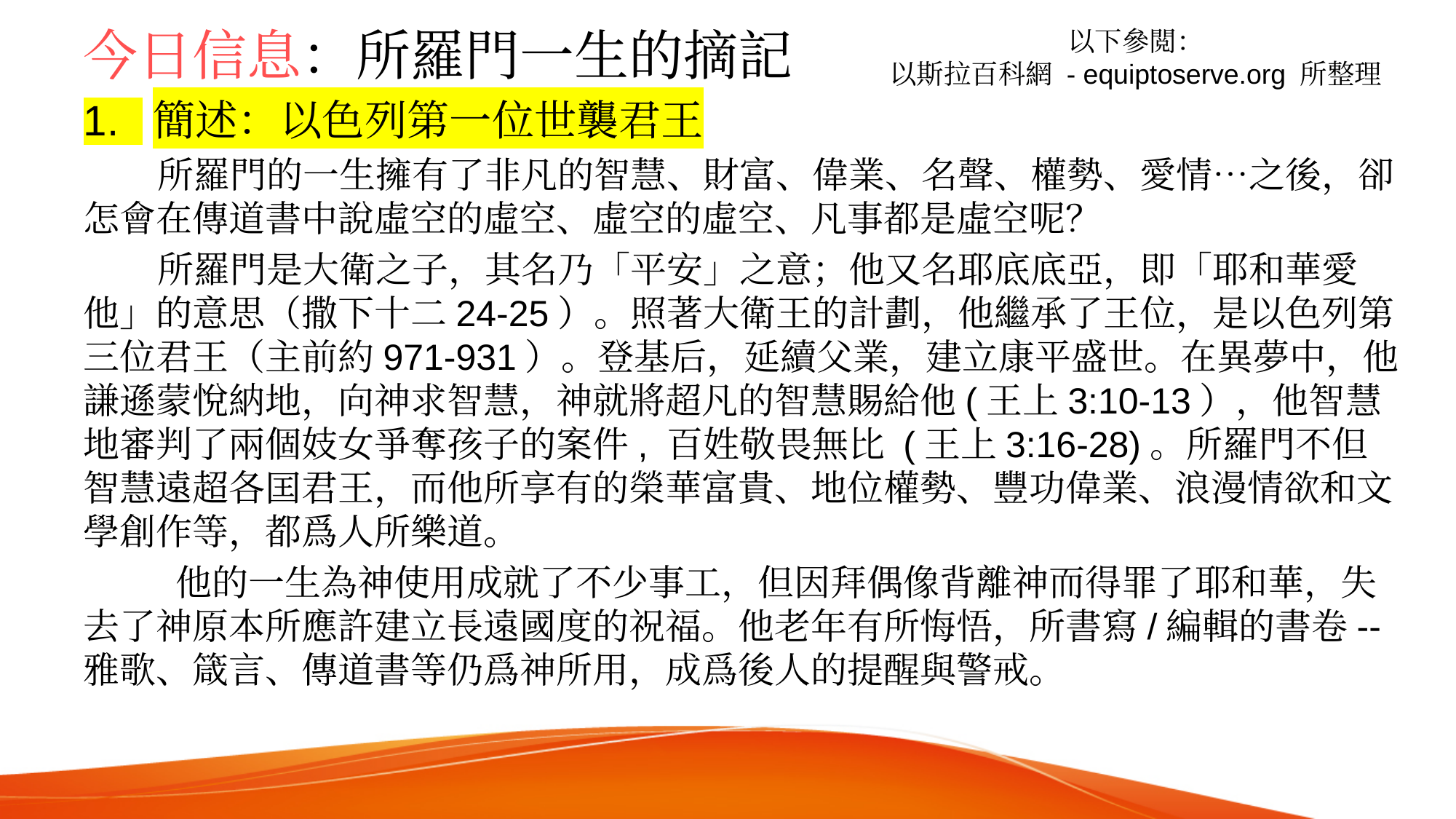

# 今日信息：所羅門一生的摘記
以下參閲：
以斯拉百科網 - equiptoserve.org 所整理
1.  簡述：以色列第一位世襲君王
       所羅門的一生擁有了非凡的智慧、財富、偉業、名聲、權勢、愛情…之後，卻怎會在傳道書中說虛空的虛空、虛空的虛空、凡事都是虛空呢？
       所羅門是大衛之子，其名乃「平安」之意；他又名耶底底亞，即「耶和華愛他」的意思（撒下十二24-25）。照著大衛王的計劃，他繼承了王位，是以色列第三位君王（主前約971-931）。登基后，延續父業，建立康平盛世。在異夢中，他謙遜蒙悅納地，向神求智慧，神就將超凡的智慧賜給他(王上3:10-13），他智慧地審判了兩個妓女爭奪孩子的案件, 百姓敬畏無比 (王上3:16-28)。所羅門不但智慧遠超各囯君王，而他所享有的榮華富貴、地位權勢、豐功偉業、浪漫情欲和文學創作等，都爲人所樂道。
         他的一生為神使用成就了不少事工，但因拜偶像背離神而得罪了耶和華，失去了神原本所應許建立長遠國度的祝福。他老年有所悔悟，所書寫/編輯的書卷-- 雅歌、箴言、傳道書等仍爲神所用，成爲後人的提醒與警戒。